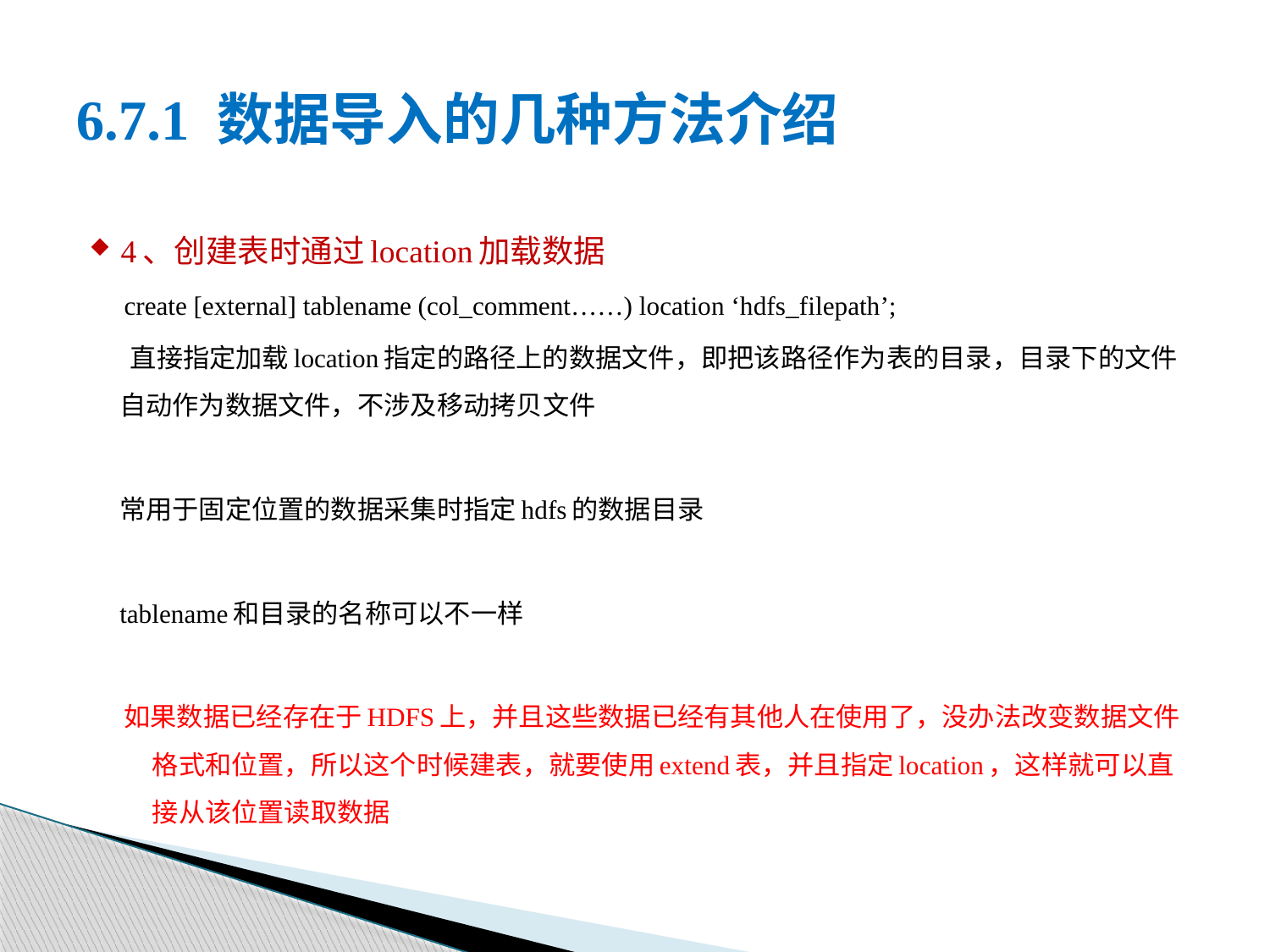

# 6.7.1 数据导入的几种方法介绍
4、创建表时通过location加载数据
create [external] tablename (col_comment……) location ‘hdfs_filepath’;
 直接指定加载location指定的路径上的数据文件，即把该路径作为表的目录，目录下的文件自动作为数据文件，不涉及移动拷贝文件

常用于固定位置的数据采集时指定hdfs的数据目录

tablename和目录的名称可以不一样

如果数据已经存在于HDFS上，并且这些数据已经有其他人在使用了，没办法改变数据文件格式和位置，所以这个时候建表，就要使用extend表，并且指定location，这样就可以直接从该位置读取数据